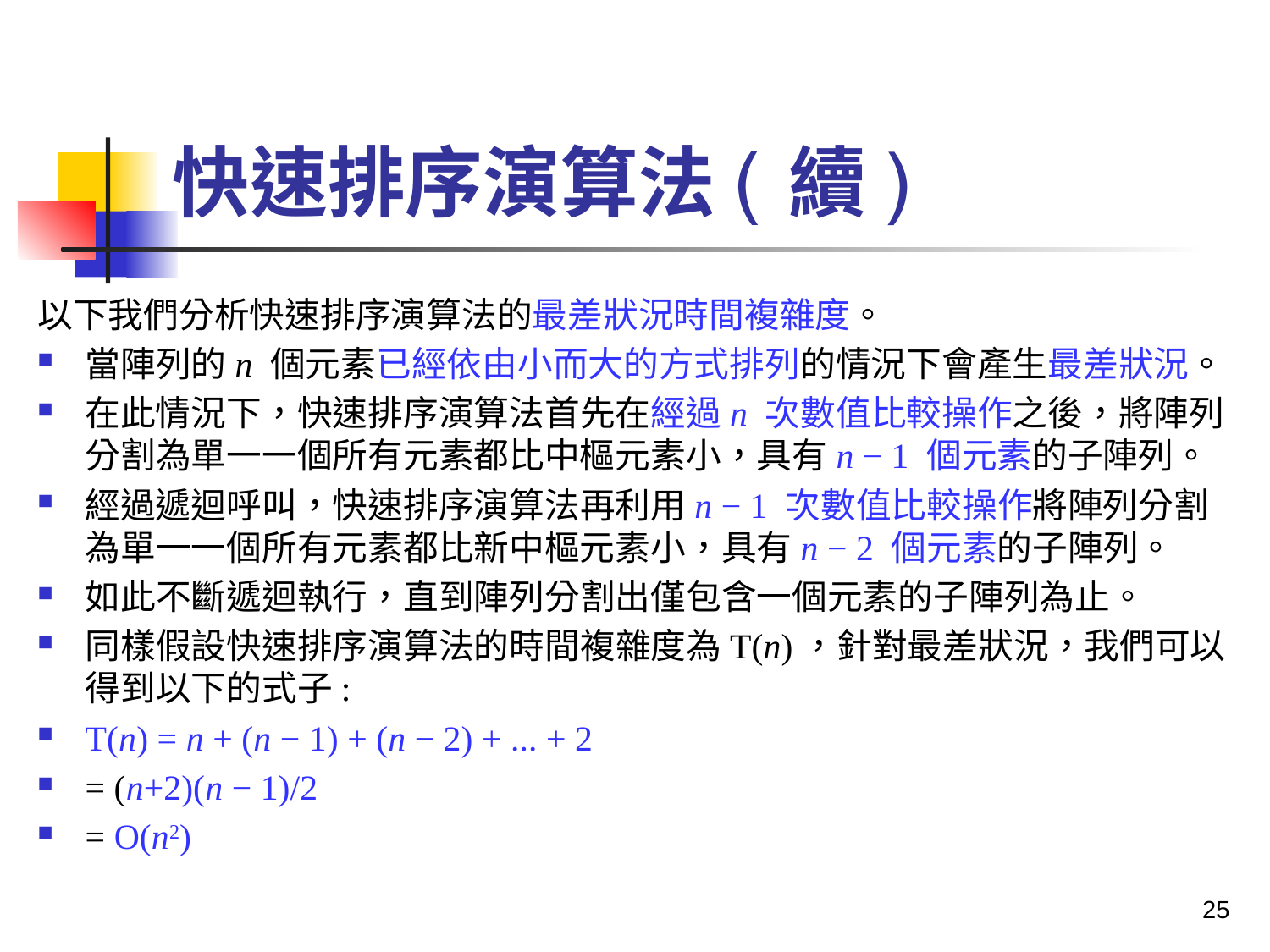

# 快速排序演算法(續)
以下我們分析快速排序演算法的最差狀況時間複雜度。
當陣列的n 個元素已經依由小而大的方式排列的情況下會產生最差狀況。
在此情況下，快速排序演算法首先在經過n 次數值比較操作之後，將陣列分割為單一一個所有元素都比中樞元素小，具有n − 1 個元素的子陣列。
經過遞迴呼叫，快速排序演算法再利用n − 1 次數值比較操作將陣列分割為單一一個所有元素都比新中樞元素小，具有n − 2 個元素的子陣列。
如此不斷遞迴執行，直到陣列分割出僅包含一個元素的子陣列為止。
同樣假設快速排序演算法的時間複雜度為T(n)，針對最差狀況，我們可以得到以下的式子:
T(n) = n + (n − 1) + (n − 2) + ... + 2
= (n+2)(n − 1)/2
= O(n2)

25